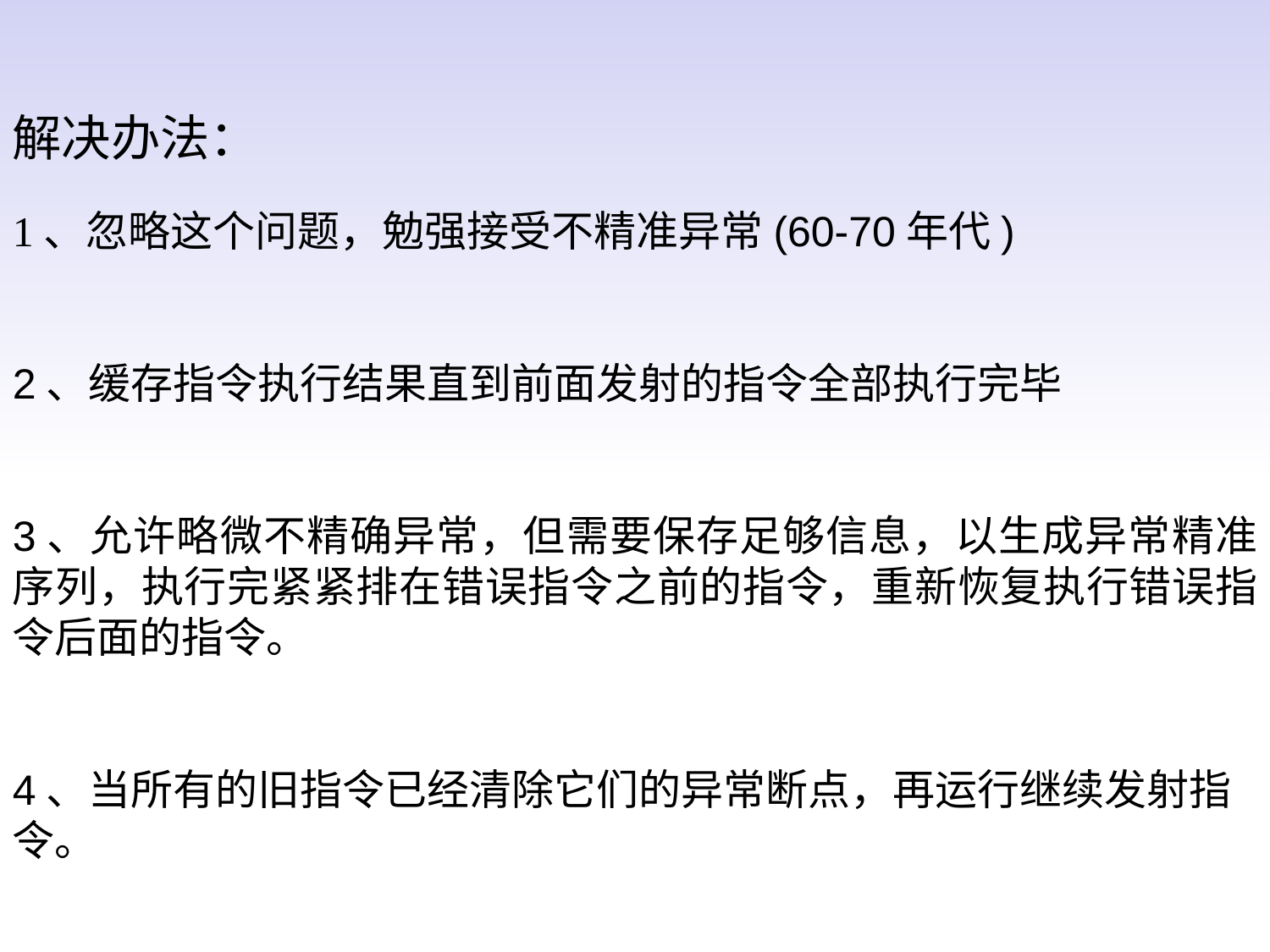

解决办法：

1、忽略这个问题，勉强接受不精准异常(60-70年代)

2、缓存指令执行结果直到前面发射的指令全部执行完毕

3、允许略微不精确异常，但需要保存足够信息，以生成异常精准序列，执行完紧紧排在错误指令之前的指令，重新恢复执行错误指令后面的指令。

4、当所有的旧指令已经清除它们的异常断点，再运行继续发射指令。